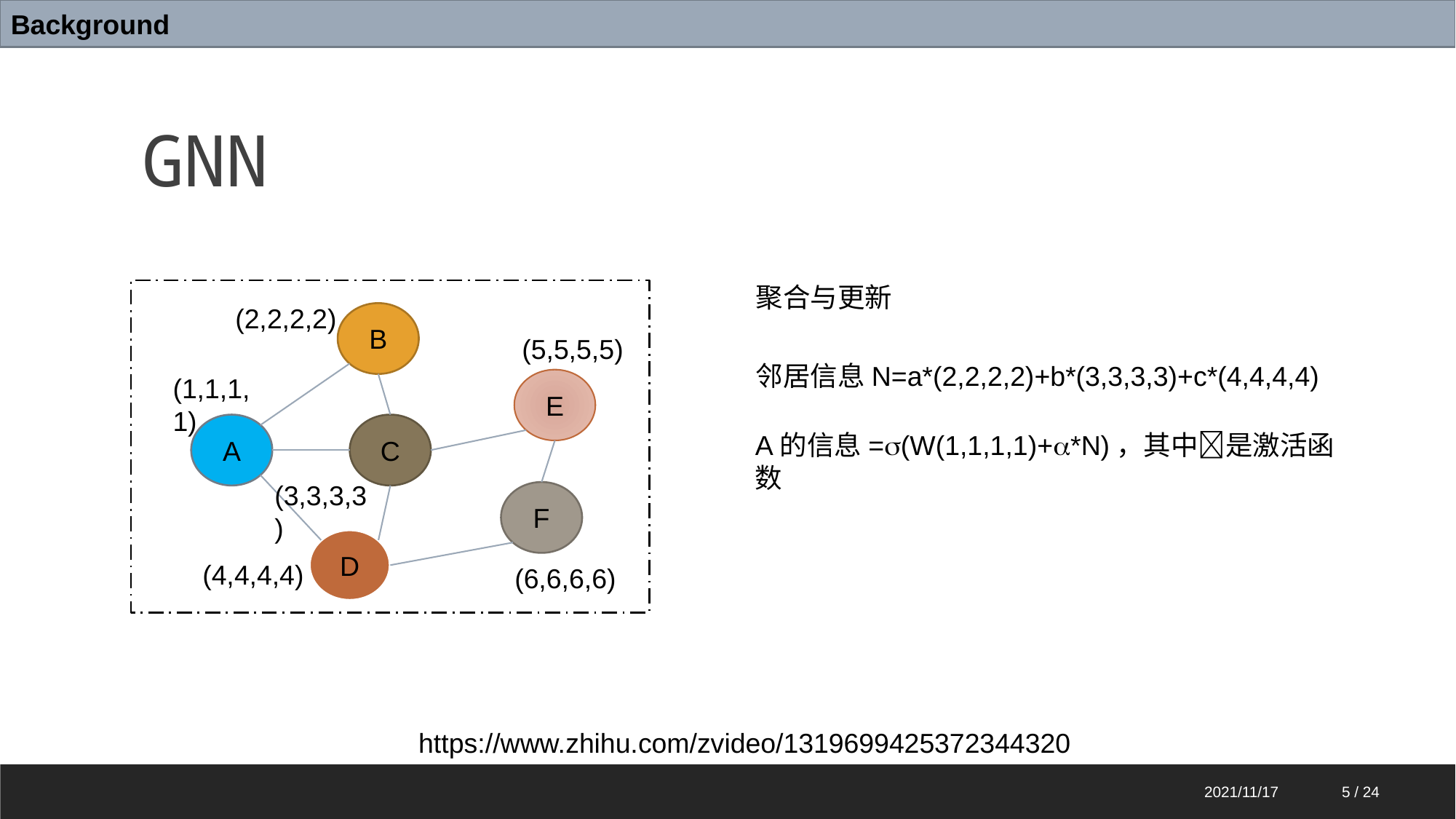

Background
# GNN
聚合与更新

(2,2,2,2)
B
(5,5,5,5)
(1,1,1,1)
E
A
C
(3,3,3,3)
F
D
(4,4,4,4)
(6,6,6,6)
邻居信息N=a*(2,2,2,2)+b*(3,3,3,3)+c*(4,4,4,4)
A的信息=σ(W(1,1,1,1)+α*N)，其中σ是激活函数
https://www.zhihu.com/zvideo/1319699425372344320
5 / 24
2021/11/17